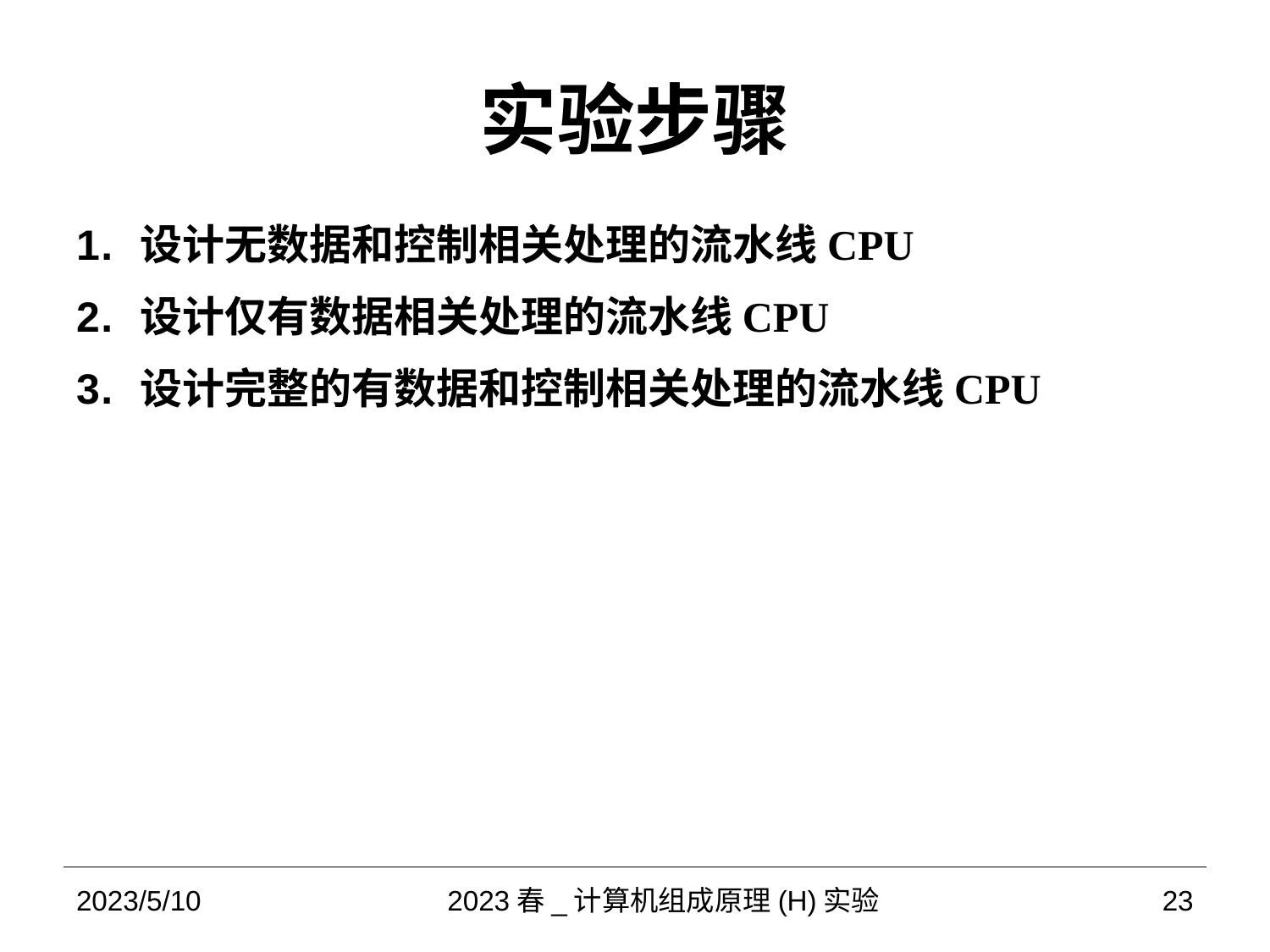

# 实验步骤
设计无数据和控制相关处理的流水线CPU
设计仅有数据相关处理的流水线CPU
设计完整的有数据和控制相关处理的流水线CPU

2023/5/10
2023春_计算机组成原理(H)实验
23